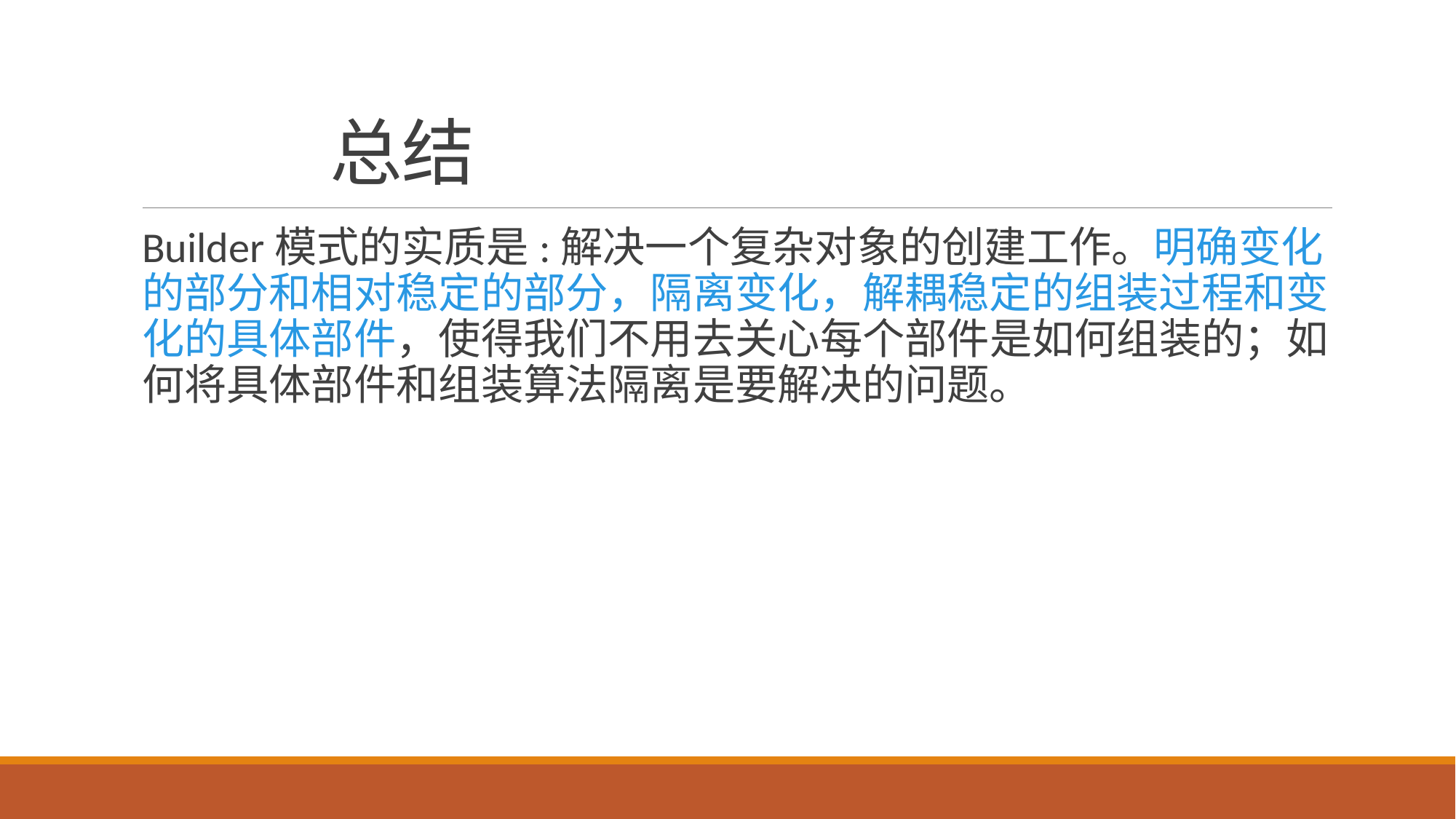

# 总结
Builder模式的实质是:解决一个复杂对象的创建工作。明确变化的部分和相对稳定的部分，隔离变化，解耦稳定的组装过程和变化的具体部件，使得我们不用去关心每个部件是如何组装的；如何将具体部件和组装算法隔离是要解决的问题。